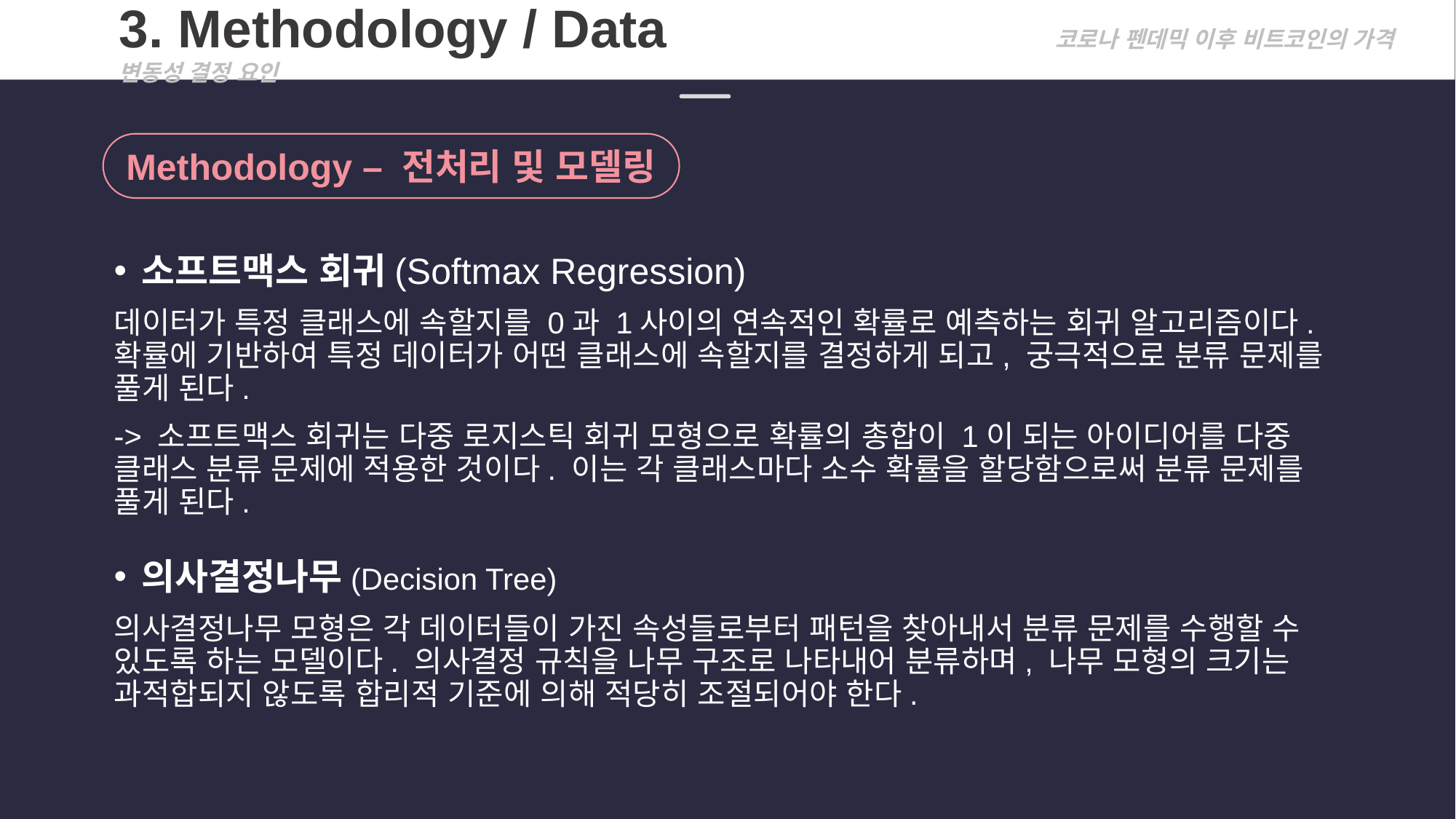

3. Methodology / Data			         코로나 펜데믹 이후 비트코인의 가격 변동성 결정 요인

Methodology – 전처리 및 모델링
소프트맥스 회귀(Softmax Regression)
데이터가 특정 클래스에 속할지를 0과 1사이의 연속적인 확률로 예측하는 회귀 알고리즘이다. 확률에 기반하여 특정 데이터가 어떤 클래스에 속할지를 결정하게 되고, 궁극적으로 분류 문제를 풀게 된다.
-> 소프트맥스 회귀는 다중 로지스틱 회귀 모형으로 확률의 총합이 1이 되는 아이디어를 다중 클래스 분류 문제에 적용한 것이다. 이는 각 클래스마다 소수 확률을 할당함으로써 분류 문제를 풀게 된다.

의사결정나무(Decision Tree)
의사결정나무 모형은 각 데이터들이 가진 속성들로부터 패턴을 찾아내서 분류 문제를 수행할 수 있도록 하는 모델이다. 의사결정 규칙을 나무 구조로 나타내어 분류하며, 나무 모형의 크기는 과적합되지 않도록 합리적 기준에 의해 적당히 조절되어야 한다.